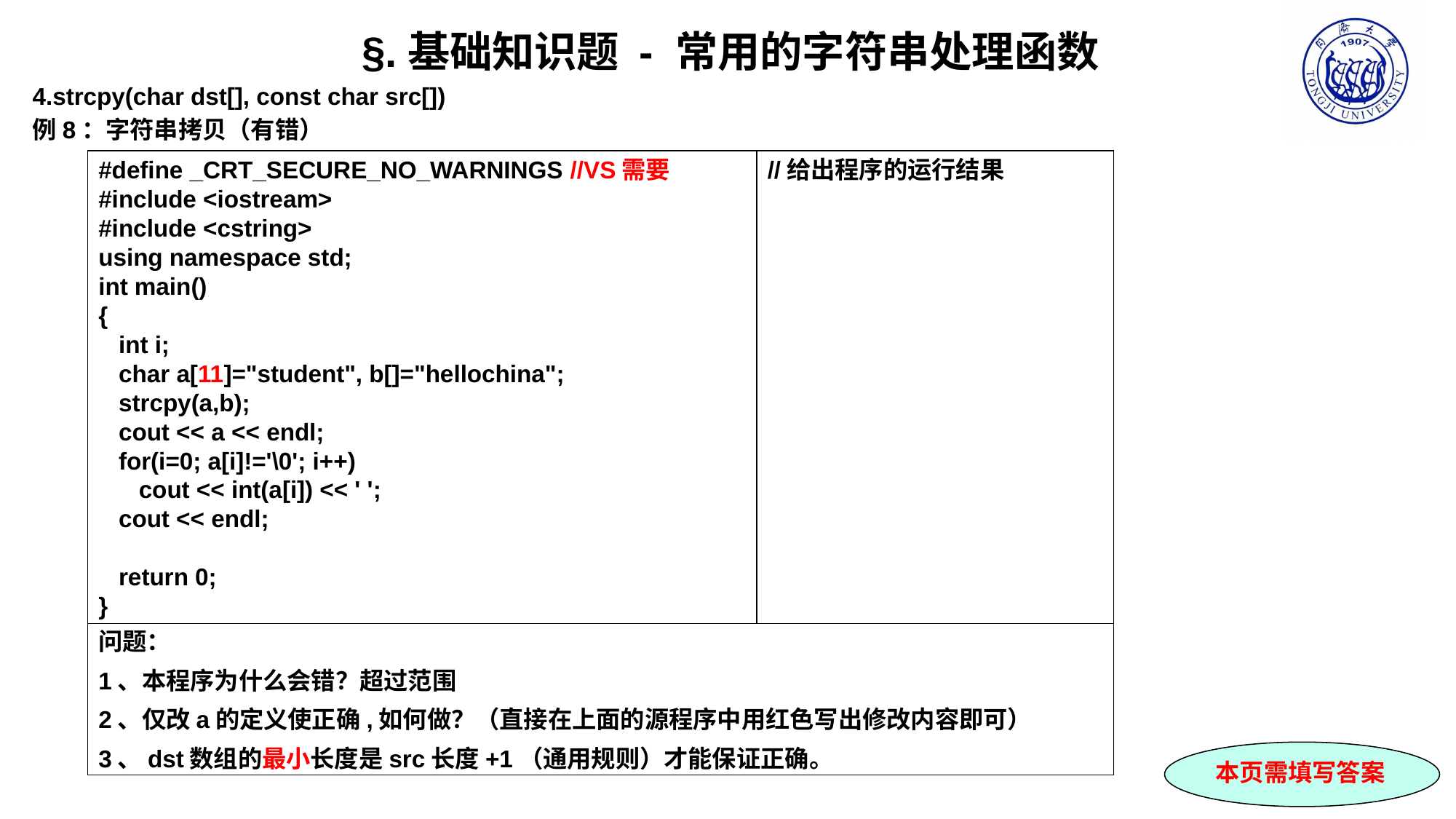

§.基础知识题 - 常用的字符串处理函数
4.strcpy(char dst[], const char src[])
例8：字符串拷贝（有错）
#define _CRT_SECURE_NO_WARNINGS //VS需要
#include <iostream>
#include <cstring>
using namespace std;
int main()
{
   int i;
   char a[11]="student", b[]="hellochina";
   strcpy(a,b);
   cout << a << endl;
   for(i=0; a[i]!='\0'; i++)
      cout << int(a[i]) << ' ';
   cout << endl;

   return 0;
}
//给出程序的运行结果

问题：
1、本程序为什么会错？超过范围
2、仅改a的定义使正确,如何做？（直接在上面的源程序中用红色写出修改内容即可）
3、dst数组的最小长度是src长度+1（通用规则）才能保证正确。
本页需填写答案